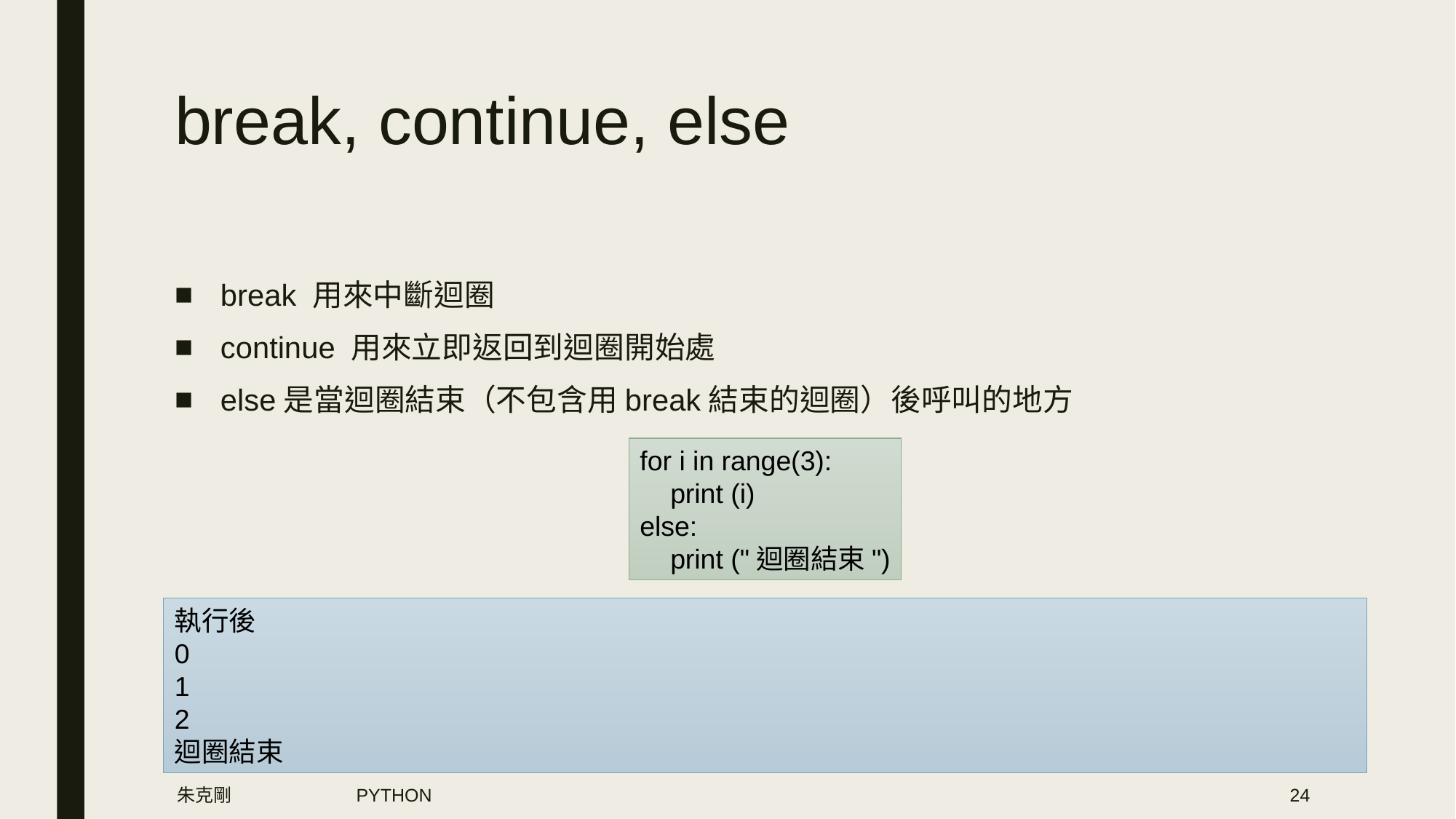

# break, continue, else
break 用來中斷迴圈
continue 用來立即返回到迴圈開始處
else是當迴圈結束（不包含用break結束的迴圈）後呼叫的地方
for i in range(3):
    print (i)
else:
    print ("迴圈結束")
執行後
0
1
2
迴圈結束
朱克剛
PYTHON
24